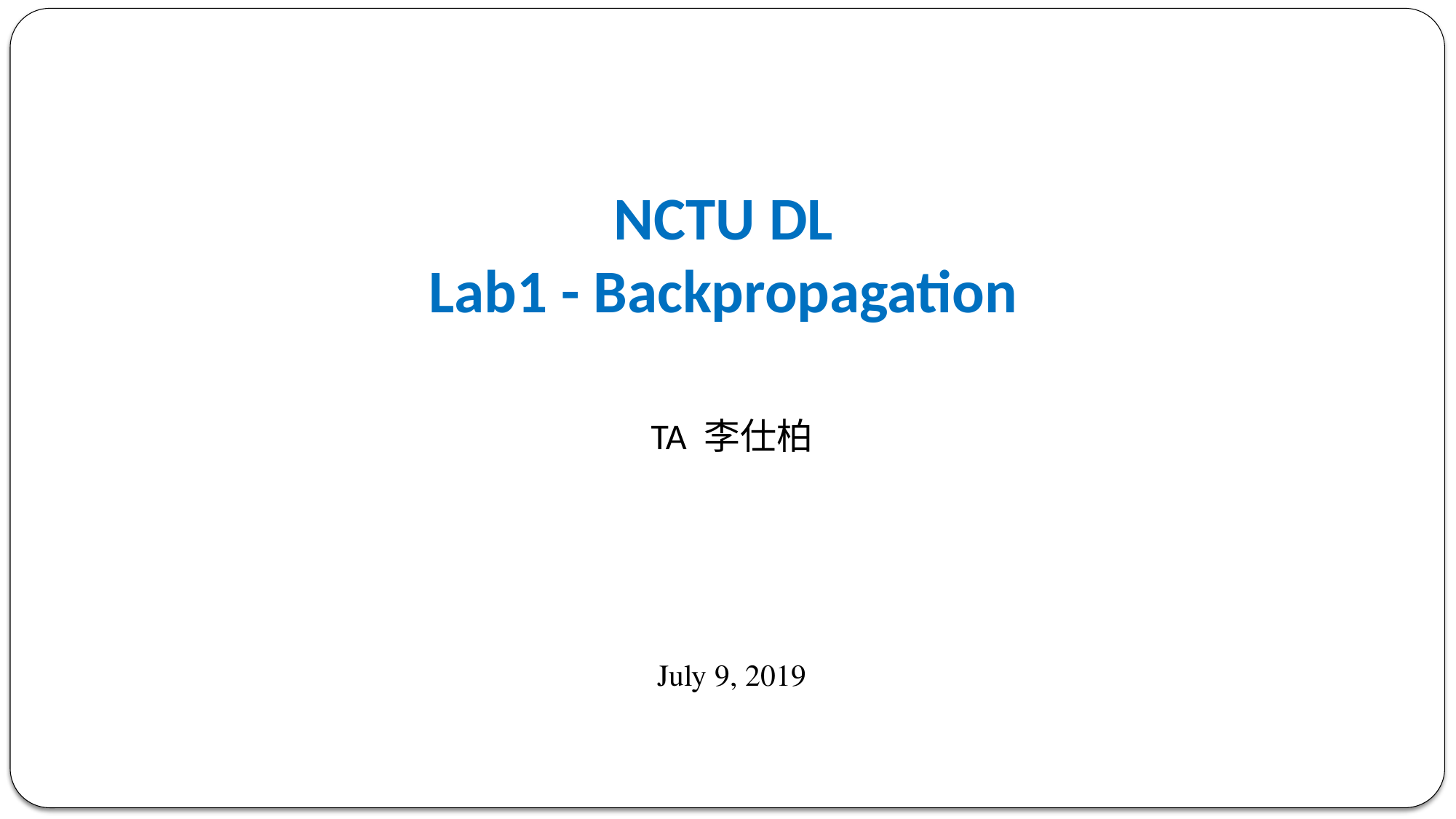

# NCTU DL Lab1 - Backpropagation
TA 李仕柏
July 9, 2019